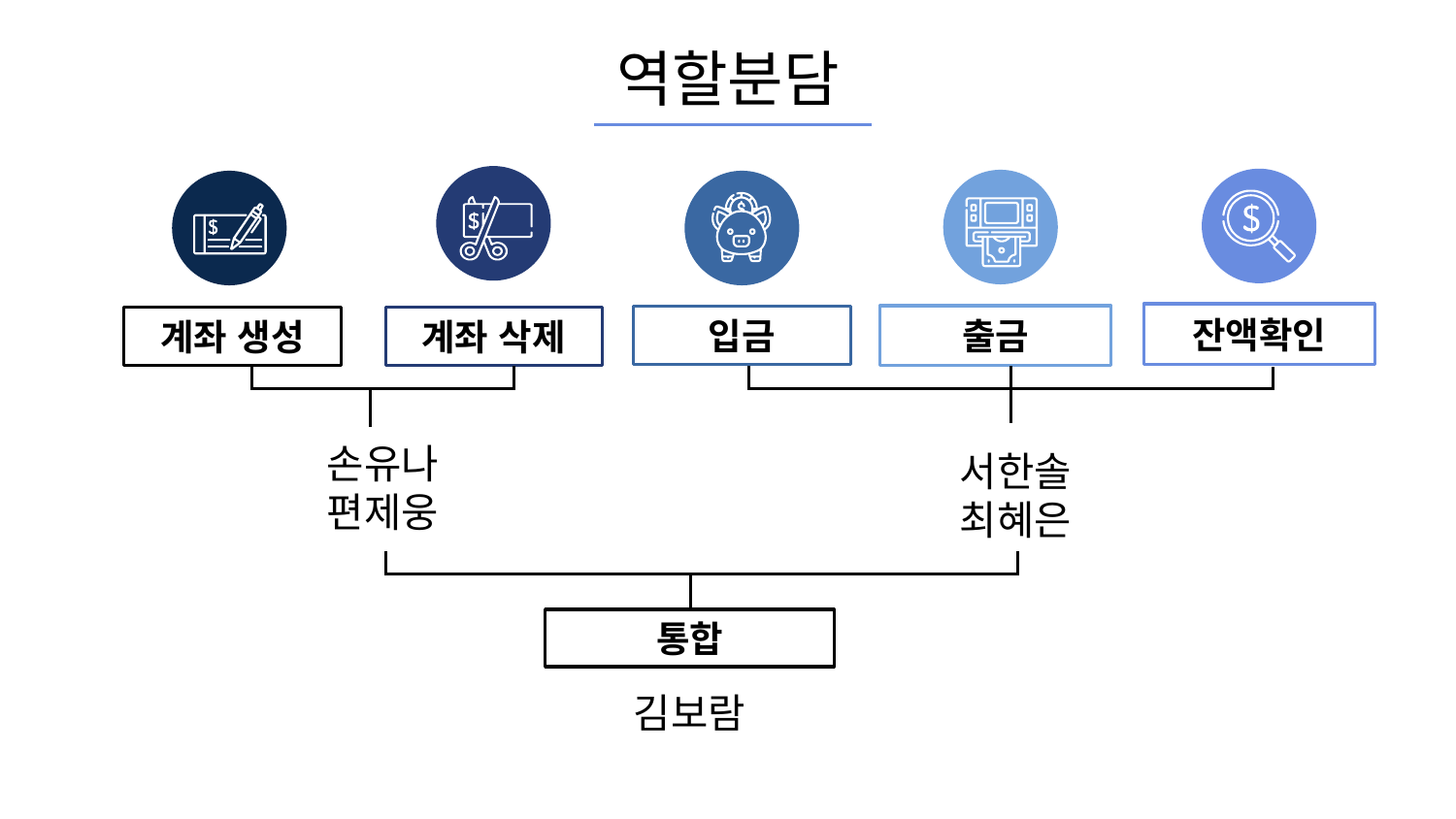

# 역할분담

잔액확인
출금
입금
계좌 삭제
계좌 생성

손유나
편제웅
서한솔
최혜은

통합
김보람